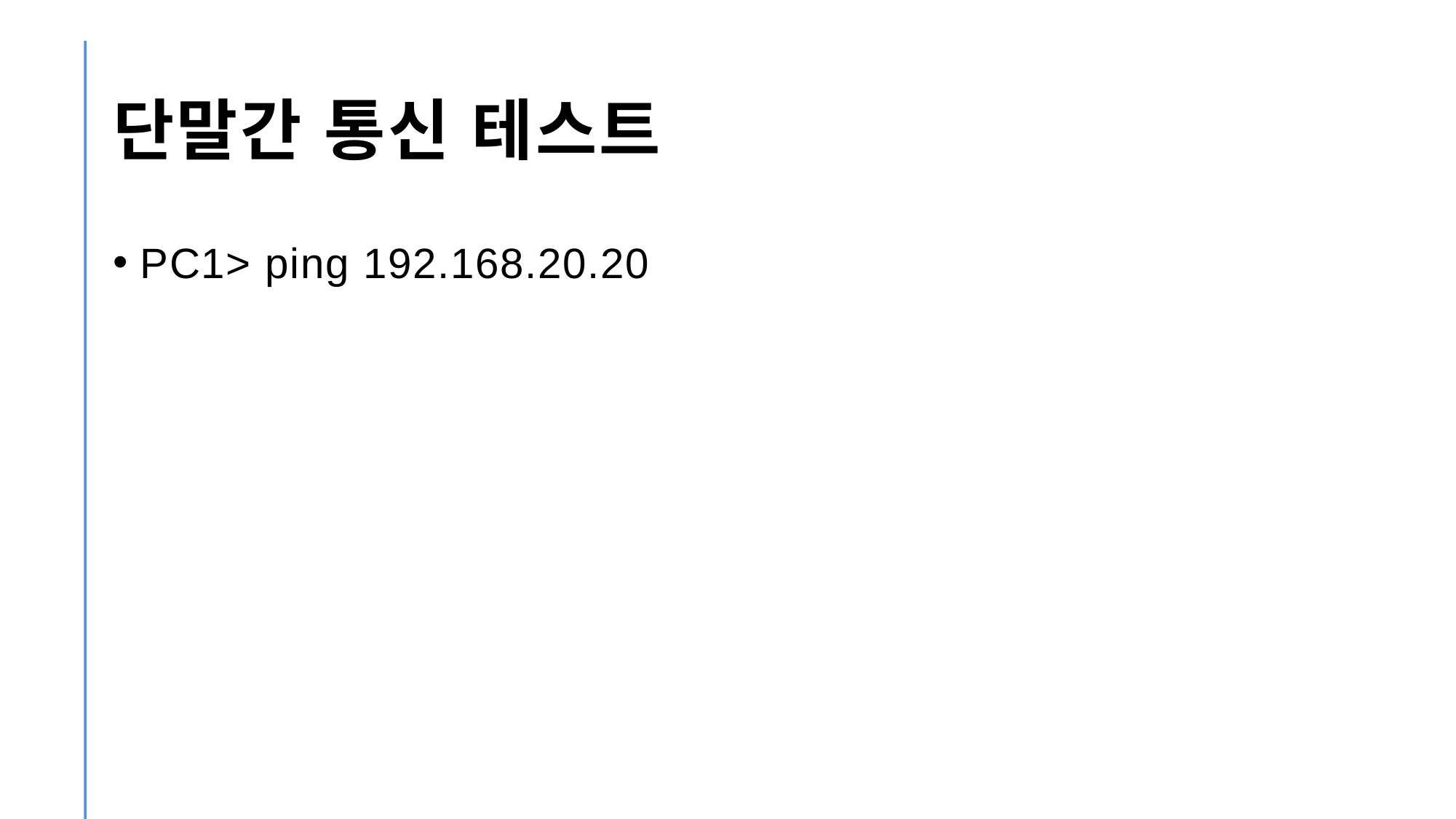

# 단말간 통신 테스트
PC1> ping 192.168.20.20